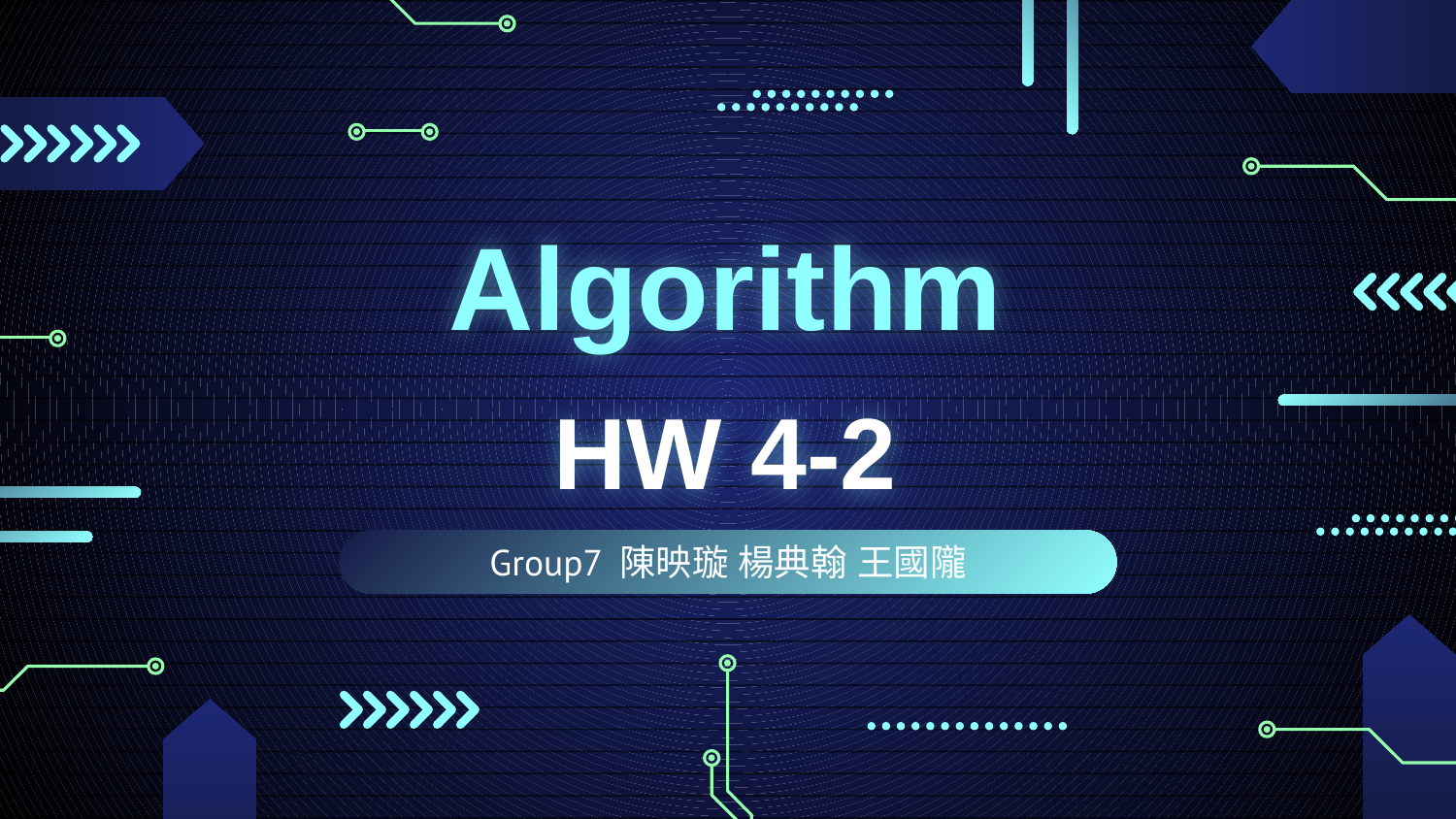

# Algorithm HW 4-2

Group7 陳映璇 楊典翰 王國隴